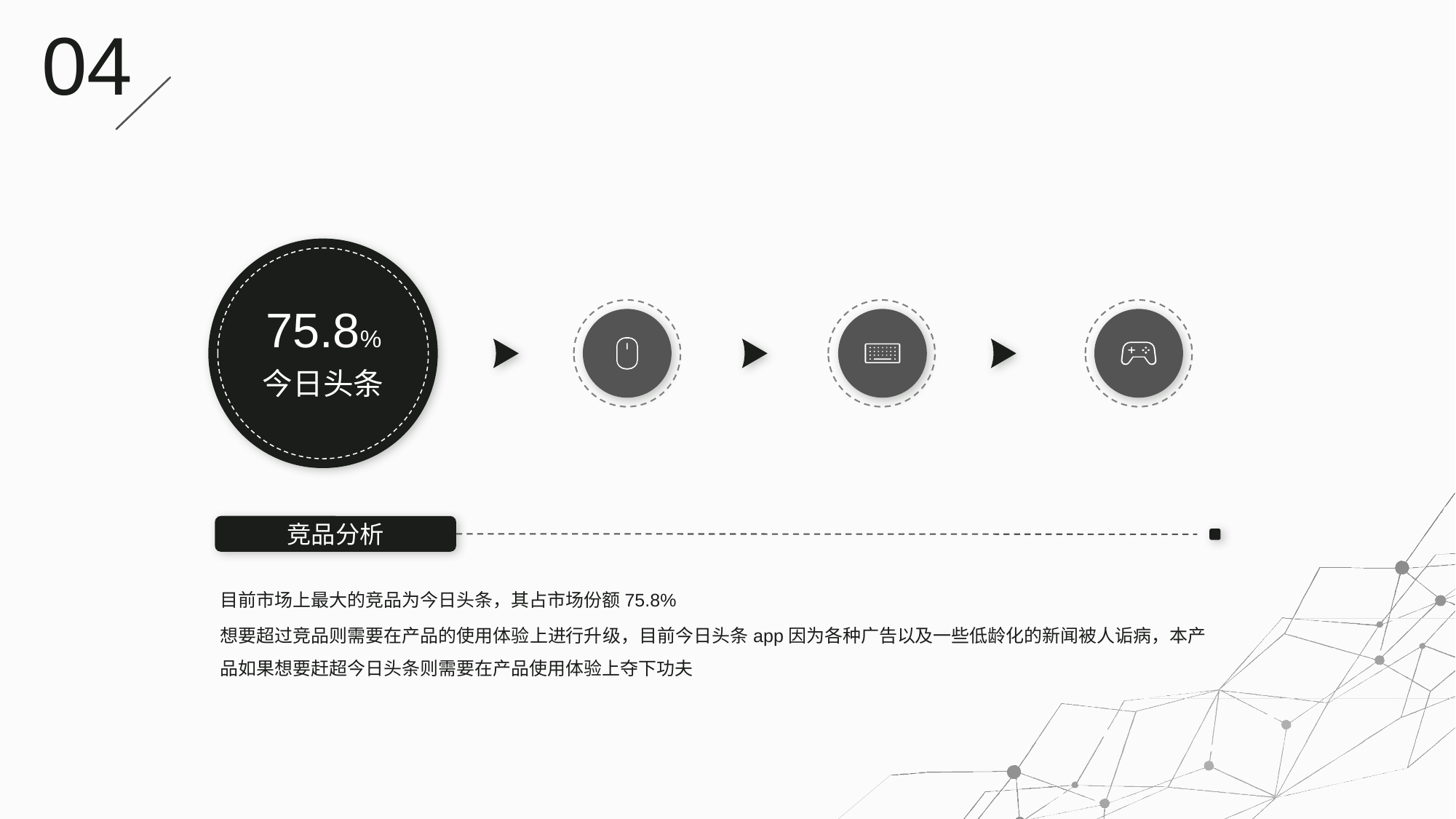

04

75.8%

今日头条

竞品分析

目前市场上最大的竞品为今日头条，其占市场份额75.8%
想要超过竞品则需要在产品的使用体验上进行升级，目前今日头条app因为各种广告以及一些低龄化的新闻被人诟病，本产品如果想要赶超今日头条则需要在产品使用体验上夺下功夫